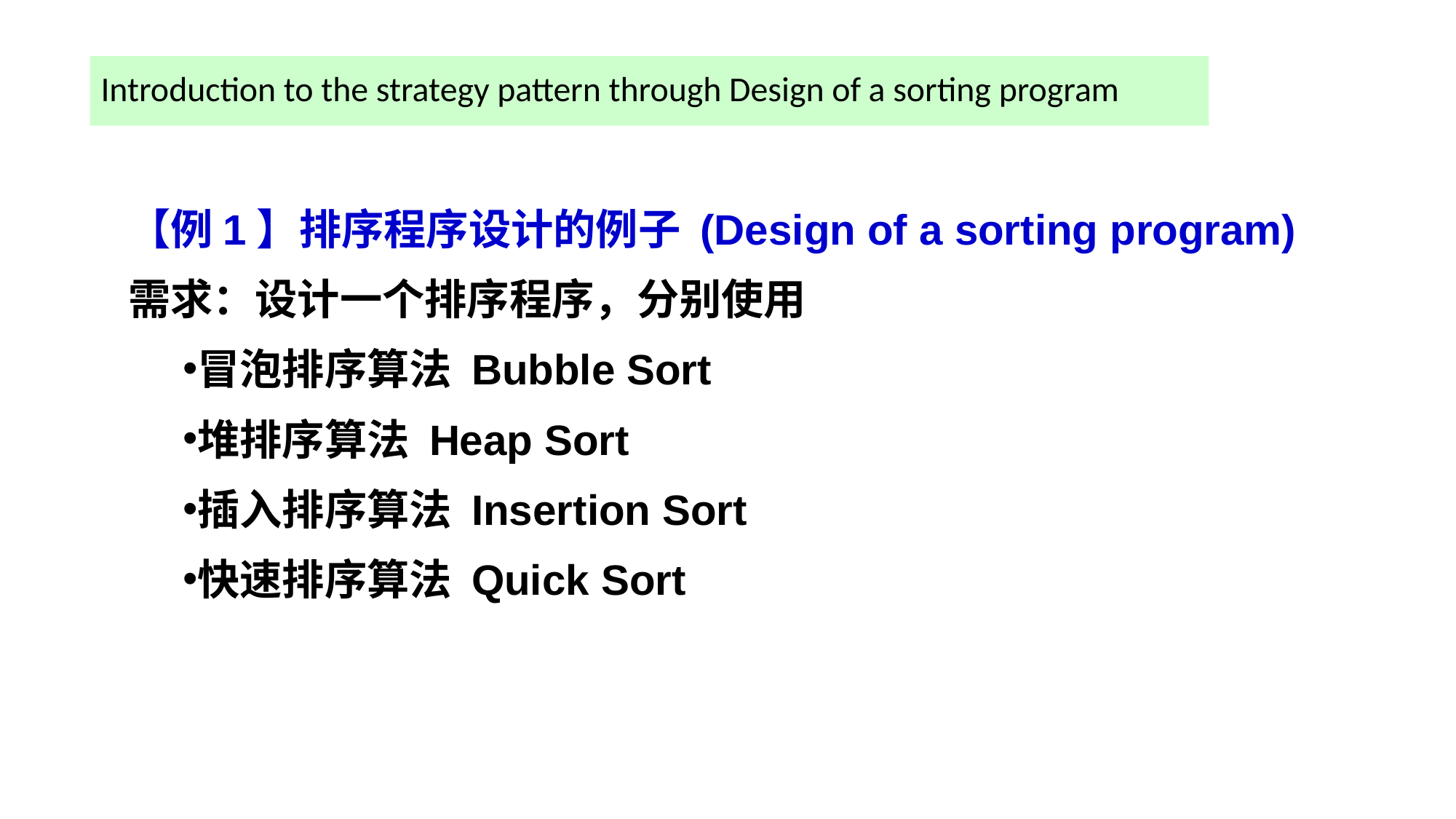

# Introduction to the strategy pattern through Design of a sorting program
【例1】排序程序设计的例子 (Design of a sorting program)
需求：设计一个排序程序，分别使用
冒泡排序算法 Bubble Sort
堆排序算法 Heap Sort
插入排序算法 Insertion Sort
快速排序算法 Quick Sort